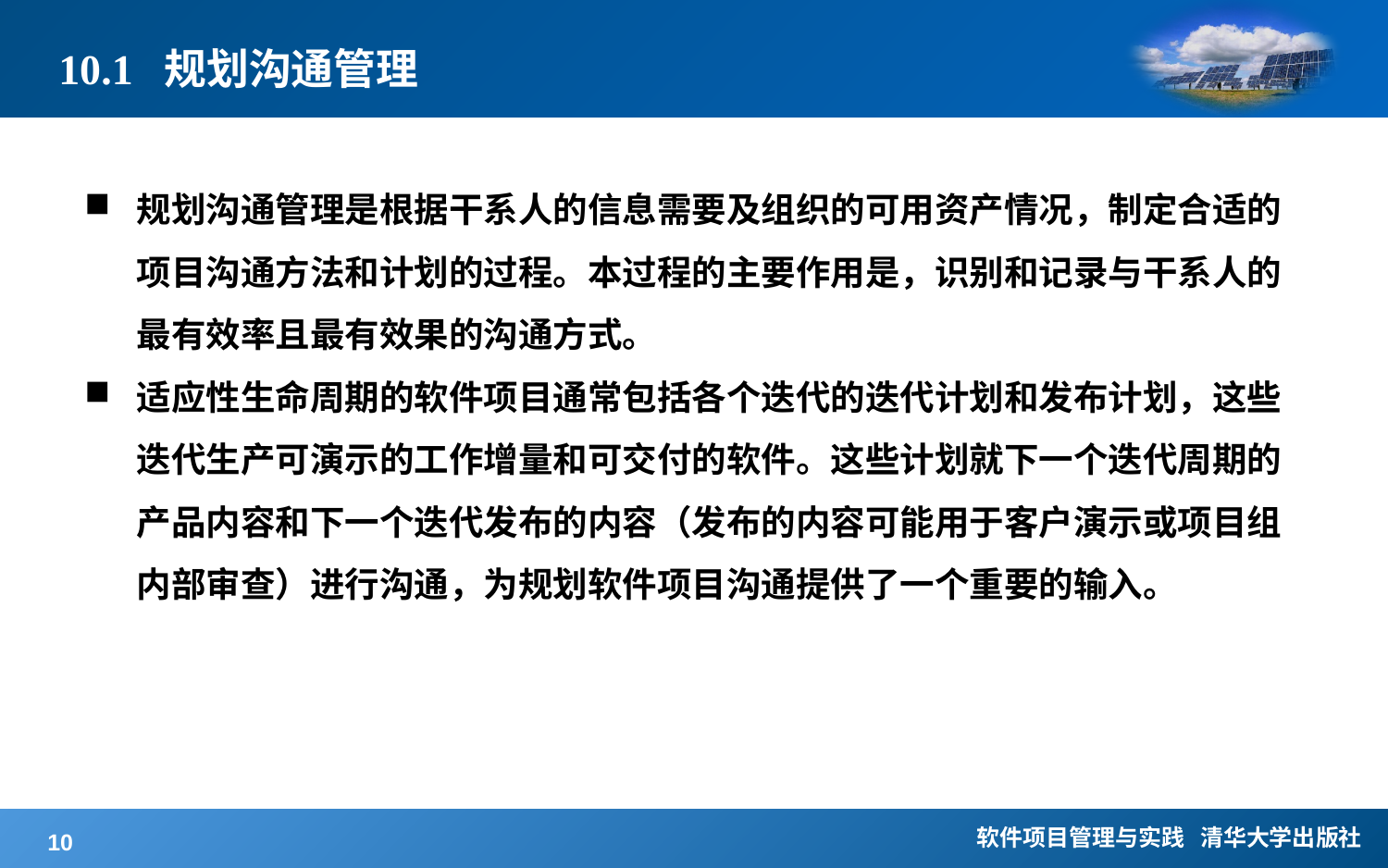

# 10.1  规划沟通管理
规划沟通管理是根据干系人的信息需要及组织的可用资产情况，制定合适的项目沟通方法和计划的过程。本过程的主要作用是，识别和记录与干系人的最有效率且最有效果的沟通方式。
适应性生命周期的软件项目通常包括各个迭代的迭代计划和发布计划，这些迭代生产可演示的工作增量和可交付的软件。这些计划就下一个迭代周期的产品内容和下一个迭代发布的内容（发布的内容可能用于客户演示或项目组内部审查）进行沟通，为规划软件项目沟通提供了一个重要的输入。